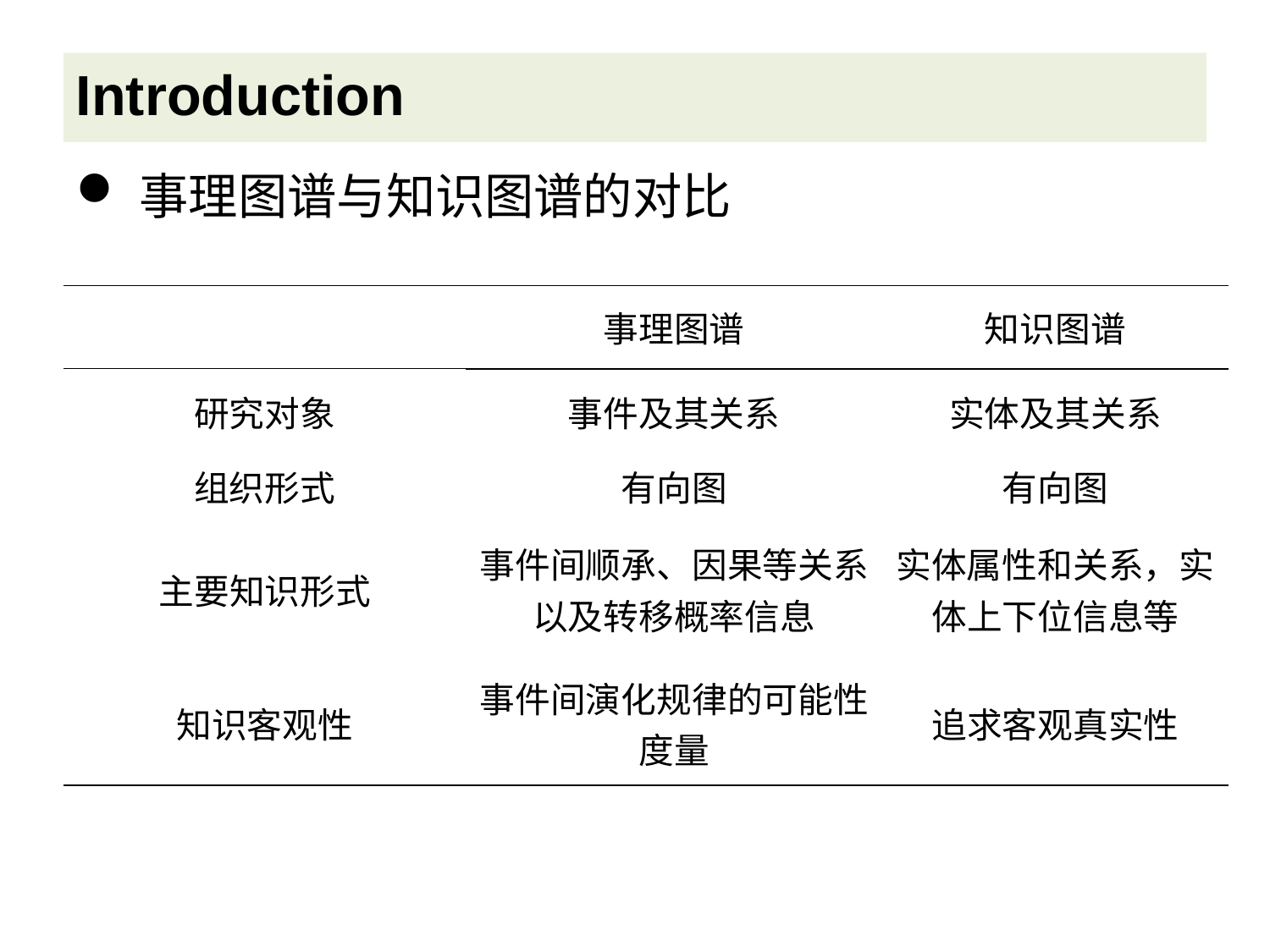

Introduction
事理图谱与知识图谱的对比

|  | 事理图谱 | 知识图谱 |
| --- | --- | --- |
| 研究对象 | 事件及其关系 | 实体及其关系 |
| 组织形式 | 有向图 | 有向图 |
| 主要知识形式 | 事件间顺承、因果等关系以及转移概率信息 | 实体属性和关系，实体上下位信息等 |
| 知识客观性 | 事件间演化规律的可能性度量 | 追求客观真实性 |